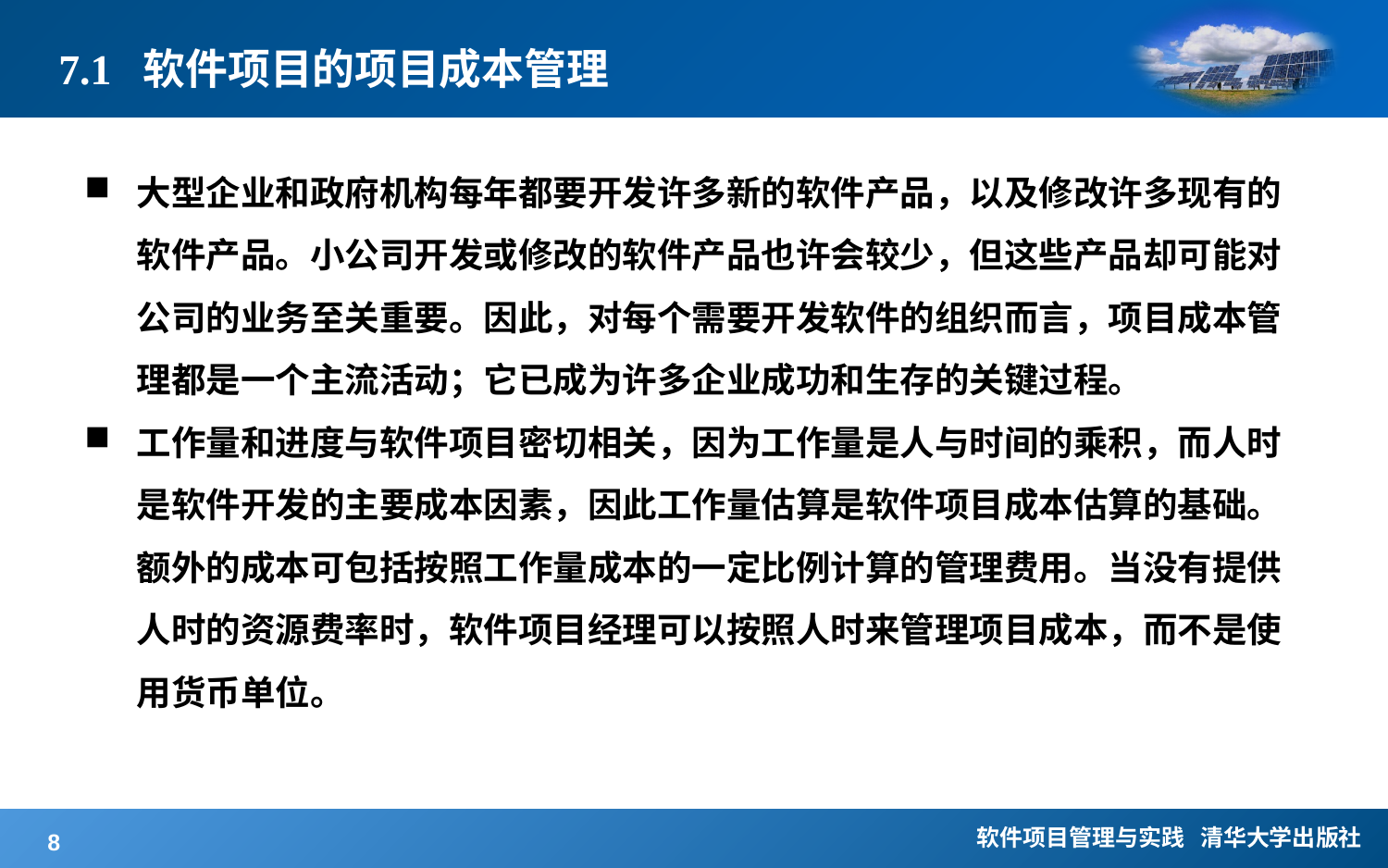

# 7.1  软件项目的项目成本管理
大型企业和政府机构每年都要开发许多新的软件产品，以及修改许多现有的软件产品。小公司开发或修改的软件产品也许会较少，但这些产品却可能对公司的业务至关重要。因此，对每个需要开发软件的组织而言，项目成本管理都是一个主流活动；它已成为许多企业成功和生存的关键过程。
工作量和进度与软件项目密切相关，因为工作量是人与时间的乘积，而人时是软件开发的主要成本因素，因此工作量估算是软件项目成本估算的基础。额外的成本可包括按照工作量成本的一定比例计算的管理费用。当没有提供人时的资源费率时，软件项目经理可以按照人时来管理项目成本，而不是使用货币单位。